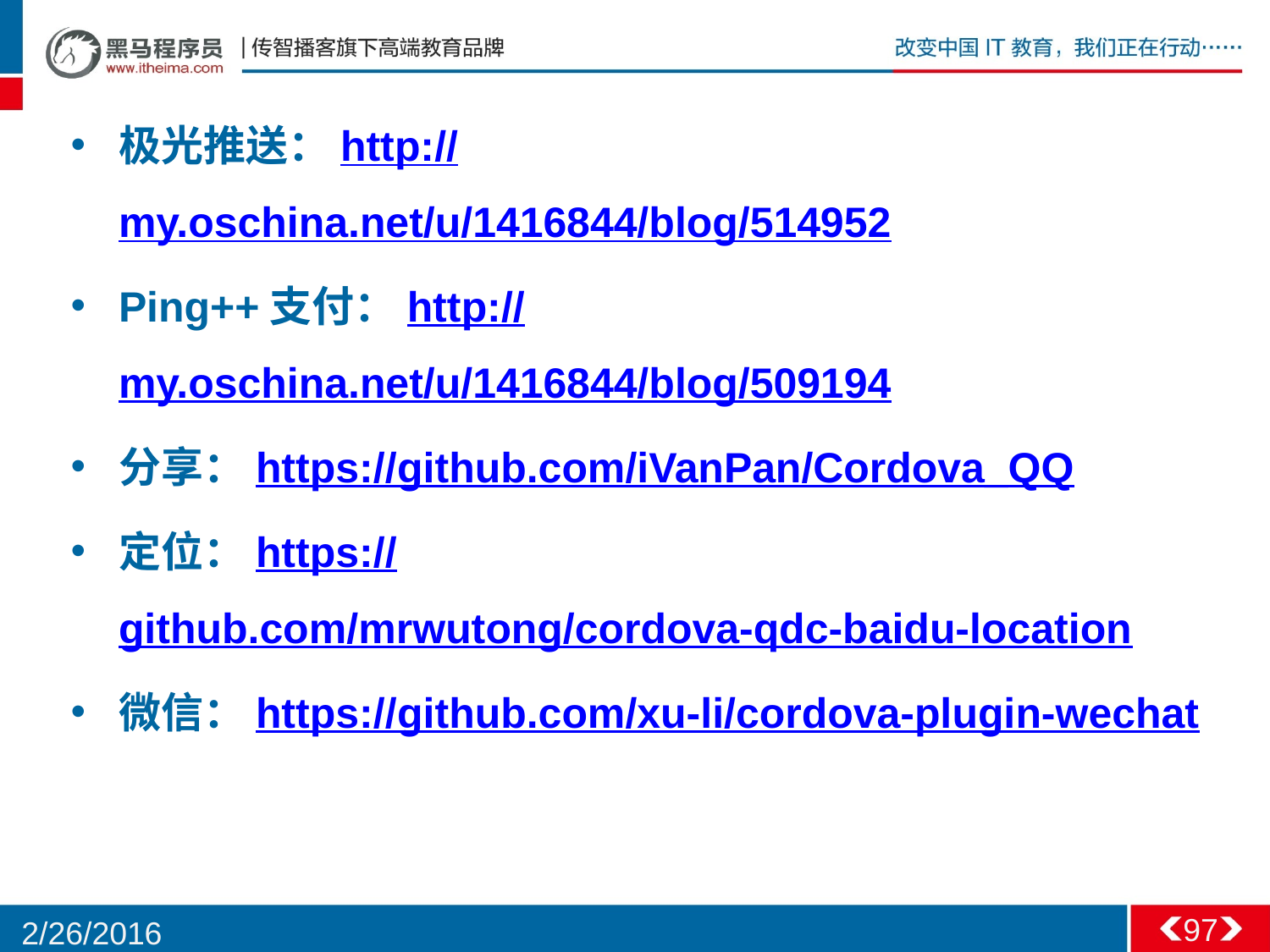

极光推送：http://my.oschina.net/u/1416844/blog/514952
Ping++支付：http://my.oschina.net/u/1416844/blog/509194
分享：https://github.com/iVanPan/Cordova_QQ
定位：https://github.com/mrwutong/cordova-qdc-baidu-location
微信：https://github.com/xu-li/cordova-plugin-wechat

97

2/26/2016